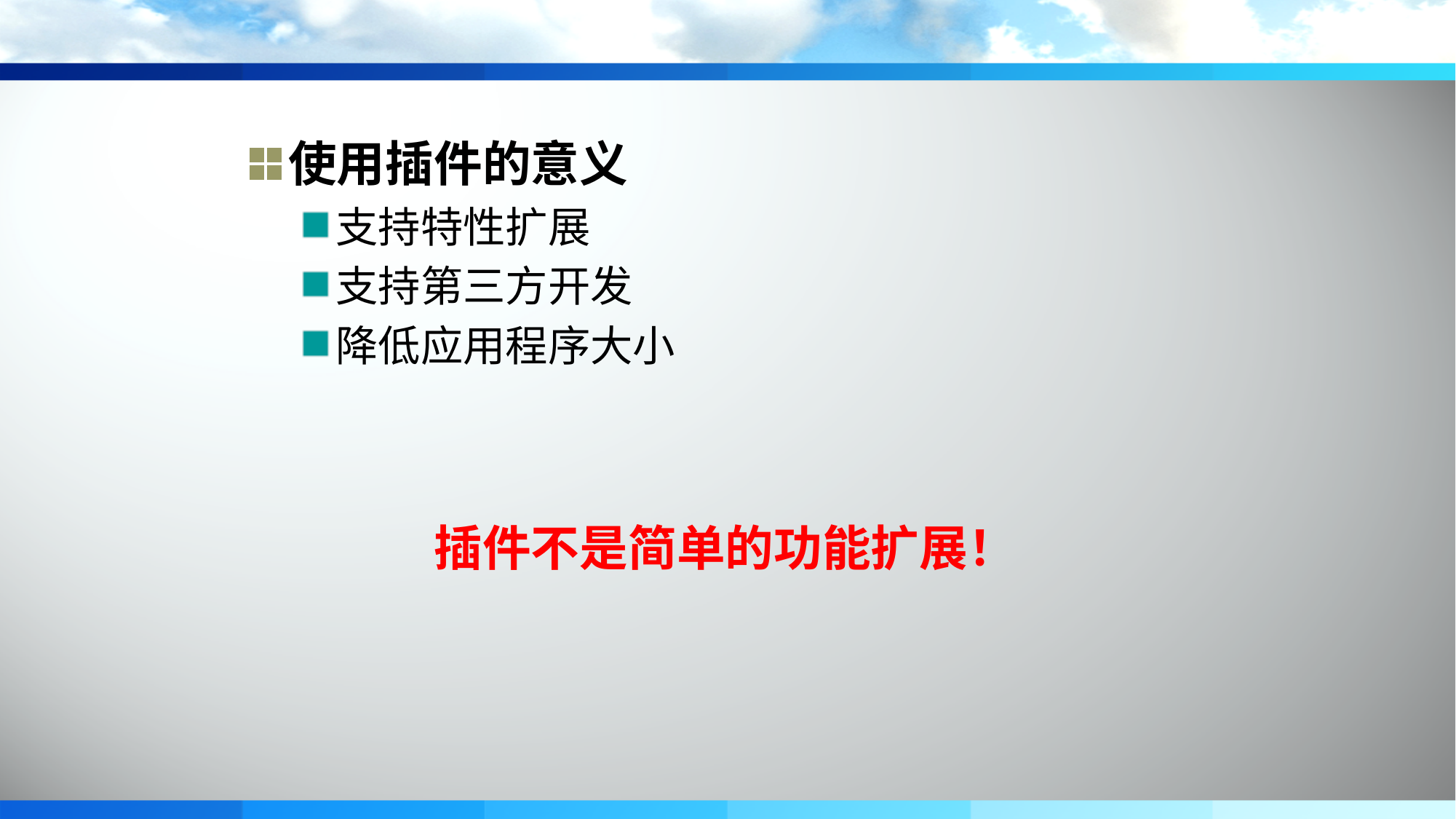

使用插件的意义
支持特性扩展
支持第三方开发
降低应用程序大小
插件不是简单的功能扩展！